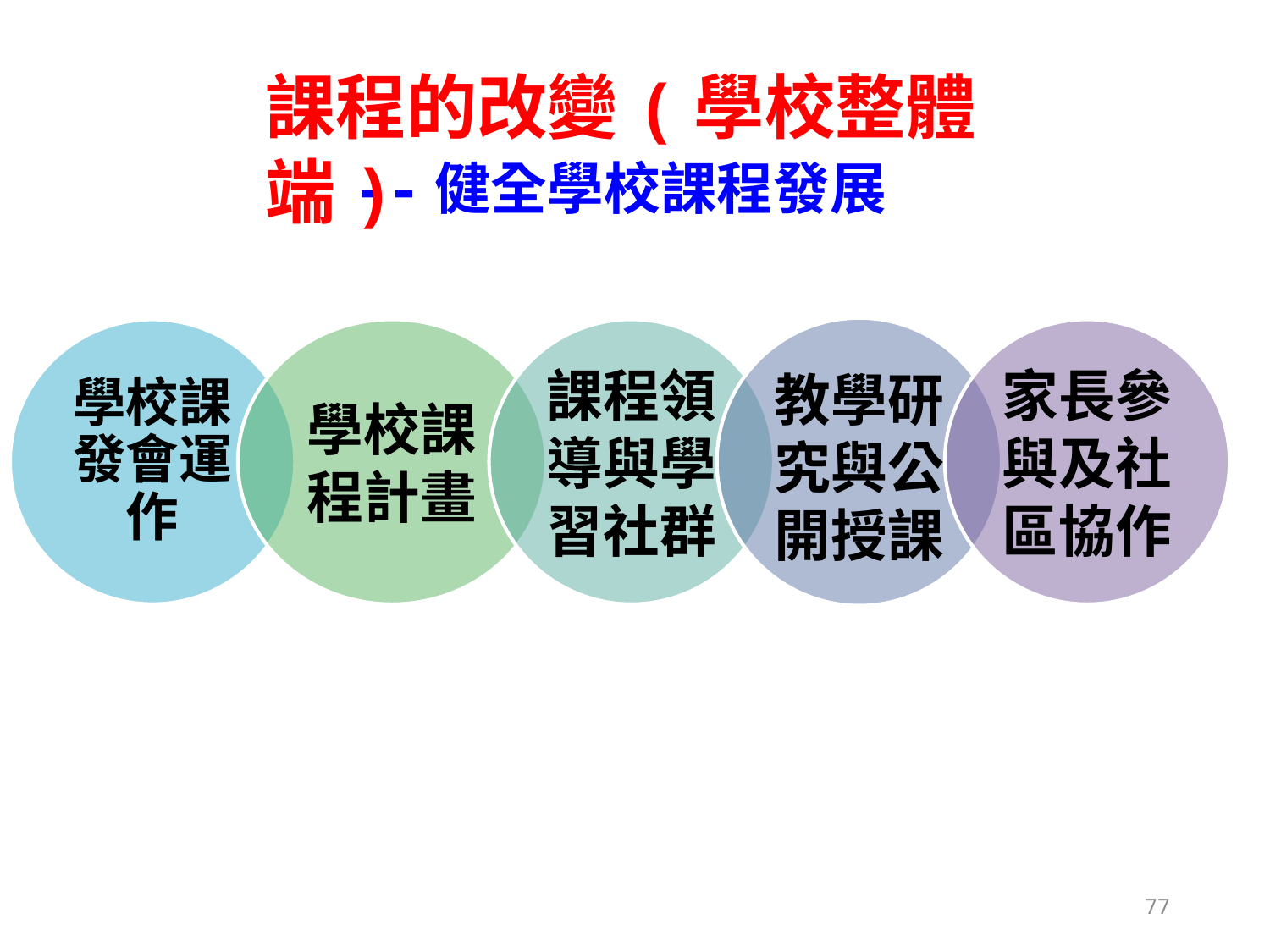

課程的改變(學校整體端)
--健全學校課程發展

教學研究與公開授課

學校課發會運作
學校課程計畫
課程領導與學習社群
家長參與及社區協作
77